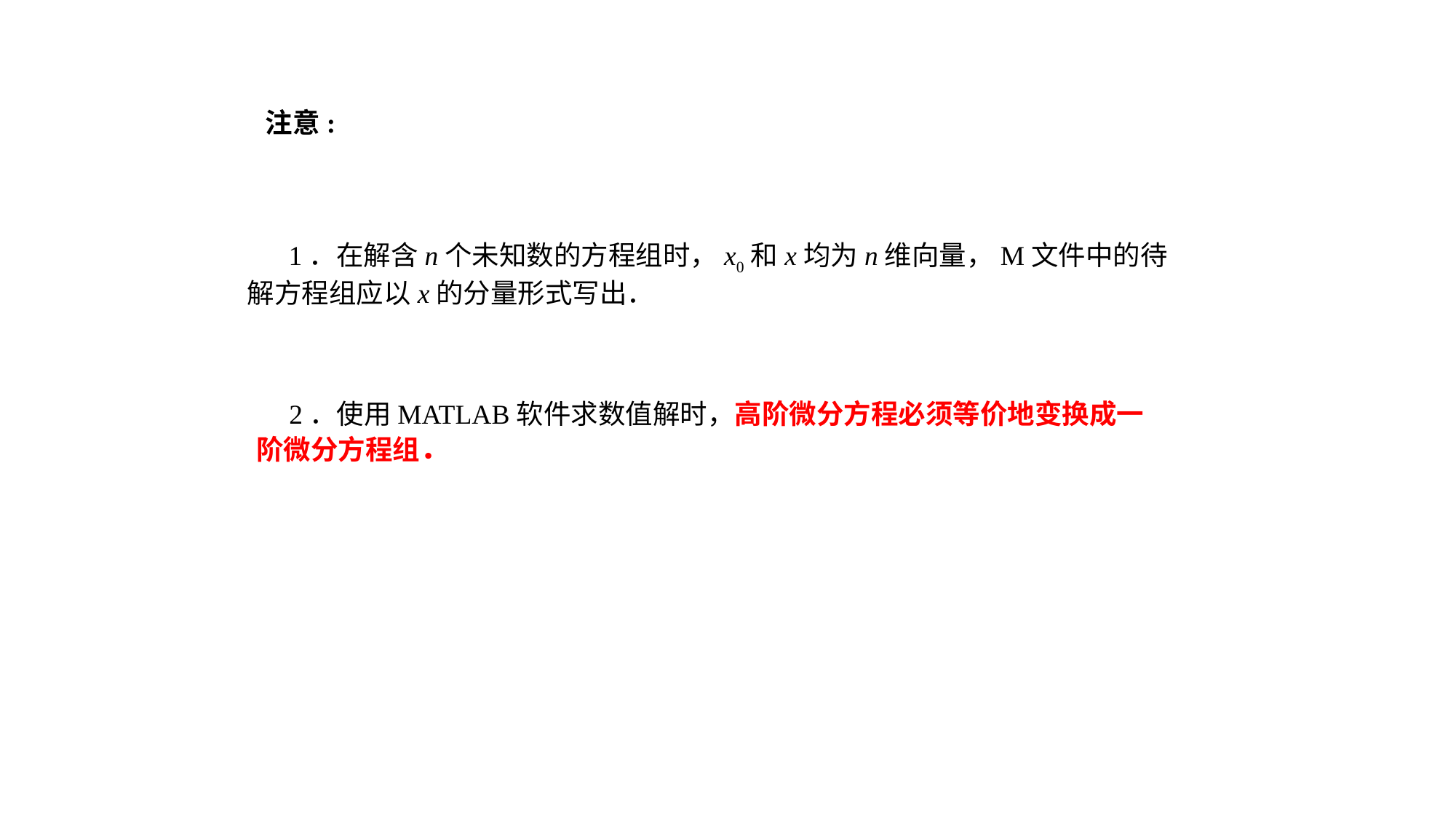

注意:

      1．在解含n个未知数的方程组时，x0和x均为n维向量，M文件中的待解方程组应以x的分量形式写出．
  2．使用MATLAB软件求数值解时，高阶微分方程必须等价地变换成一阶微分方程组．